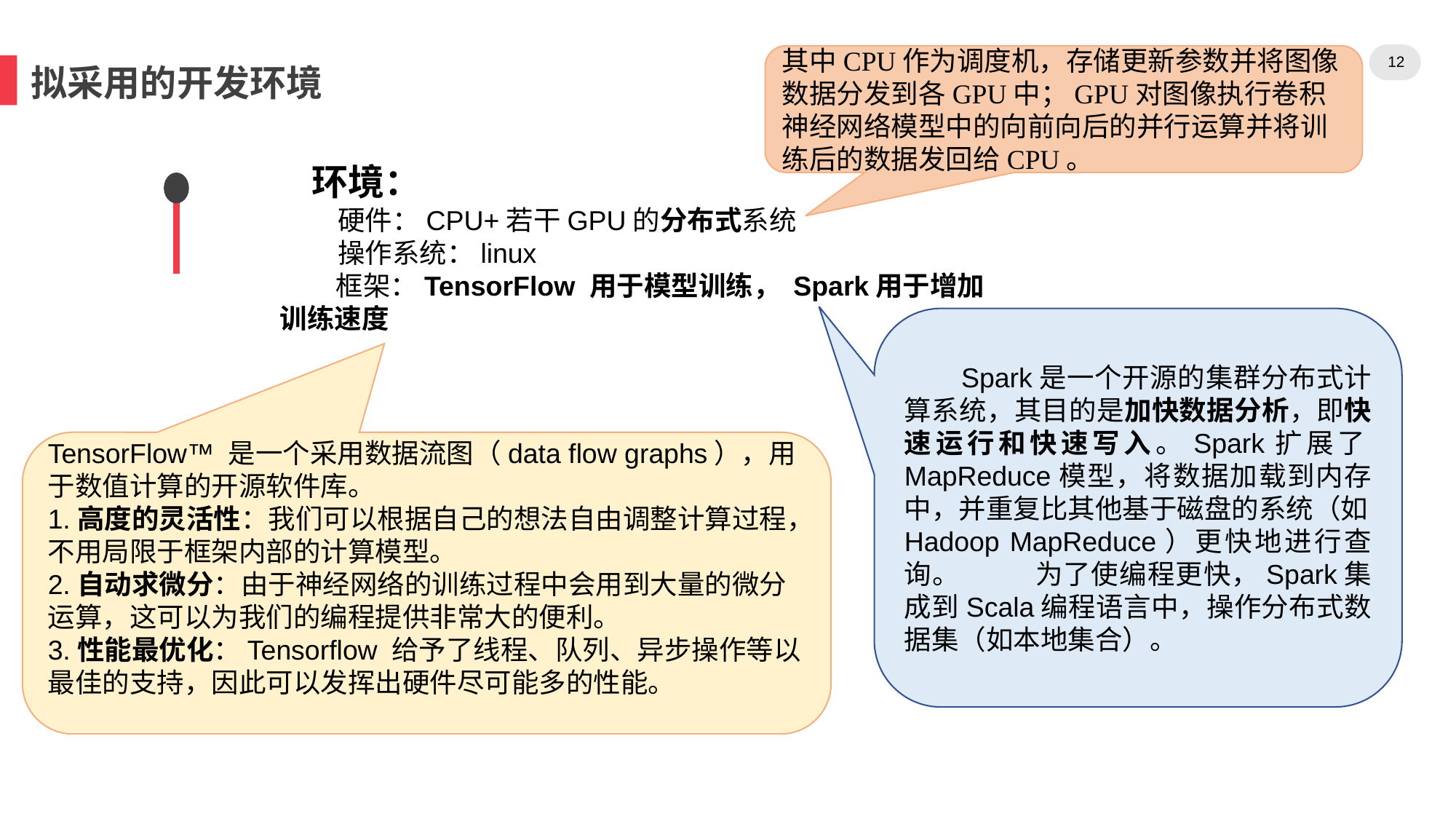

其中CPU作为调度机，存储更新参数并将图像数据分发到各GPU中；GPU对图像执行卷积神经网络模型中的向前向后的并行运算并将训练后的数据发回给CPU。

12
拟采用的开发环境

环境：
       硬件：CPU+若干GPU的分布式系统
       操作系统：linux
        框架：TensorFlow 用于模型训练， Spark用于增加训练速度

       Spark是一个开源的集群分布式计算系统，其目的是加快数据分析，即快速运行和快速写入。Spark扩展了MapReduce模型，将数据加载到内存中，并重复比其他基于磁盘的系统（如Hadoop MapReduce）更快地进行查询。           为了使编程更快，Spark集成到Scala编程语言中，操作分布式数据集（如本地集合）。

TensorFlow™ 是一个采用数据流图（data flow graphs），用于数值计算的开源软件库。
1.高度的灵活性：我们可以根据自己的想法自由调整计算过程，不用局限于框架内部的计算模型。
2.自动求微分：由于神经网络的训练过程中会用到大量的微分运算，这可以为我们的编程提供非常大的便利。
3.性能最优化：Tensorflow 给予了线程、队列、异步操作等以最佳的支持，因此可以发挥出硬件尽可能多的性能。